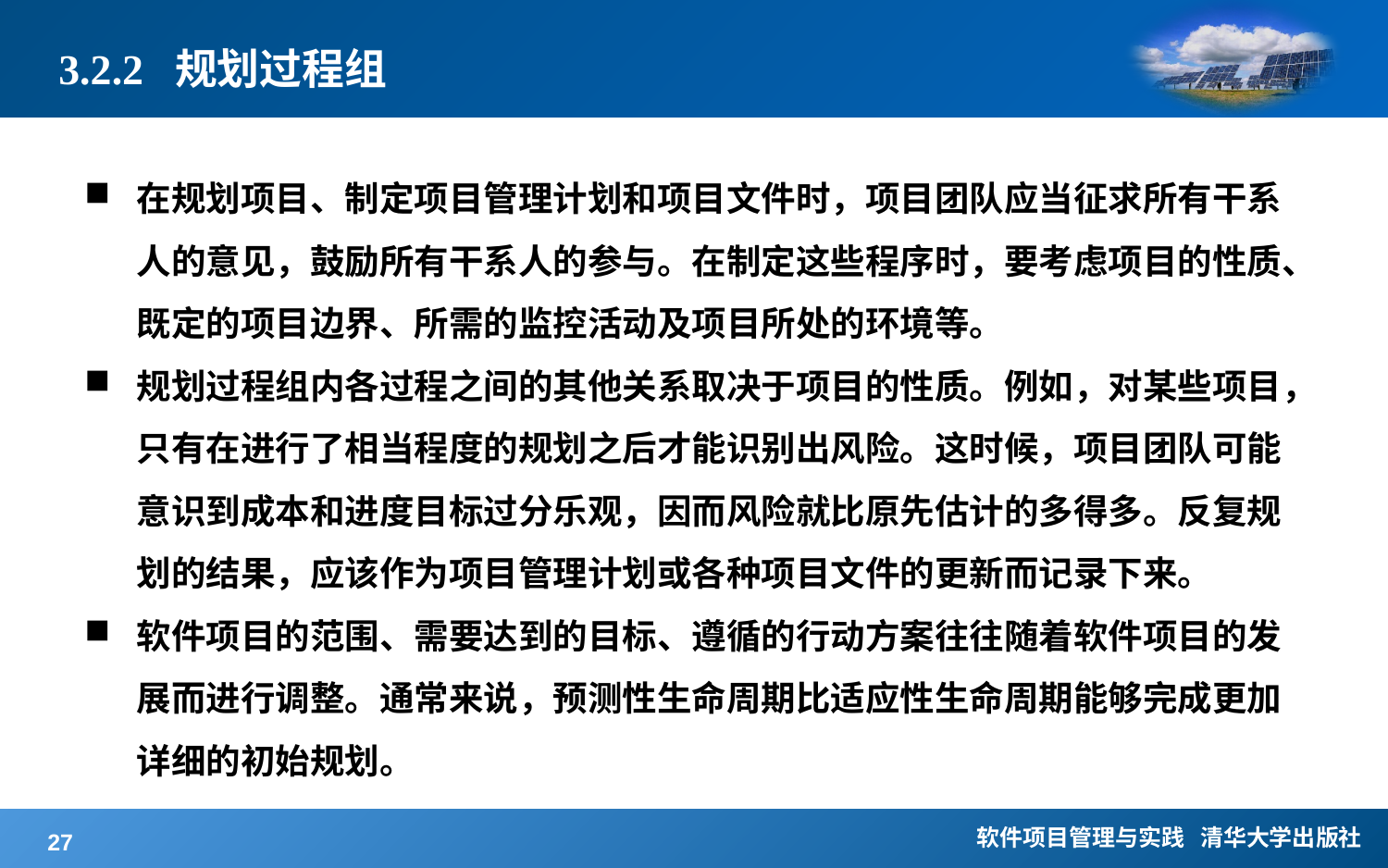

# 3.2.2  规划过程组
在规划项目、制定项目管理计划和项目文件时，项目团队应当征求所有干系人的意见，鼓励所有干系人的参与。在制定这些程序时，要考虑项目的性质、既定的项目边界、所需的监控活动及项目所处的环境等。
规划过程组内各过程之间的其他关系取决于项目的性质。例如，对某些项目，只有在进行了相当程度的规划之后才能识别出风险。这时候，项目团队可能意识到成本和进度目标过分乐观，因而风险就比原先估计的多得多。反复规划的结果，应该作为项目管理计划或各种项目文件的更新而记录下来。
软件项目的范围、需要达到的目标、遵循的行动方案往往随着软件项目的发展而进行调整。通常来说，预测性生命周期比适应性生命周期能够完成更加详细的初始规划。